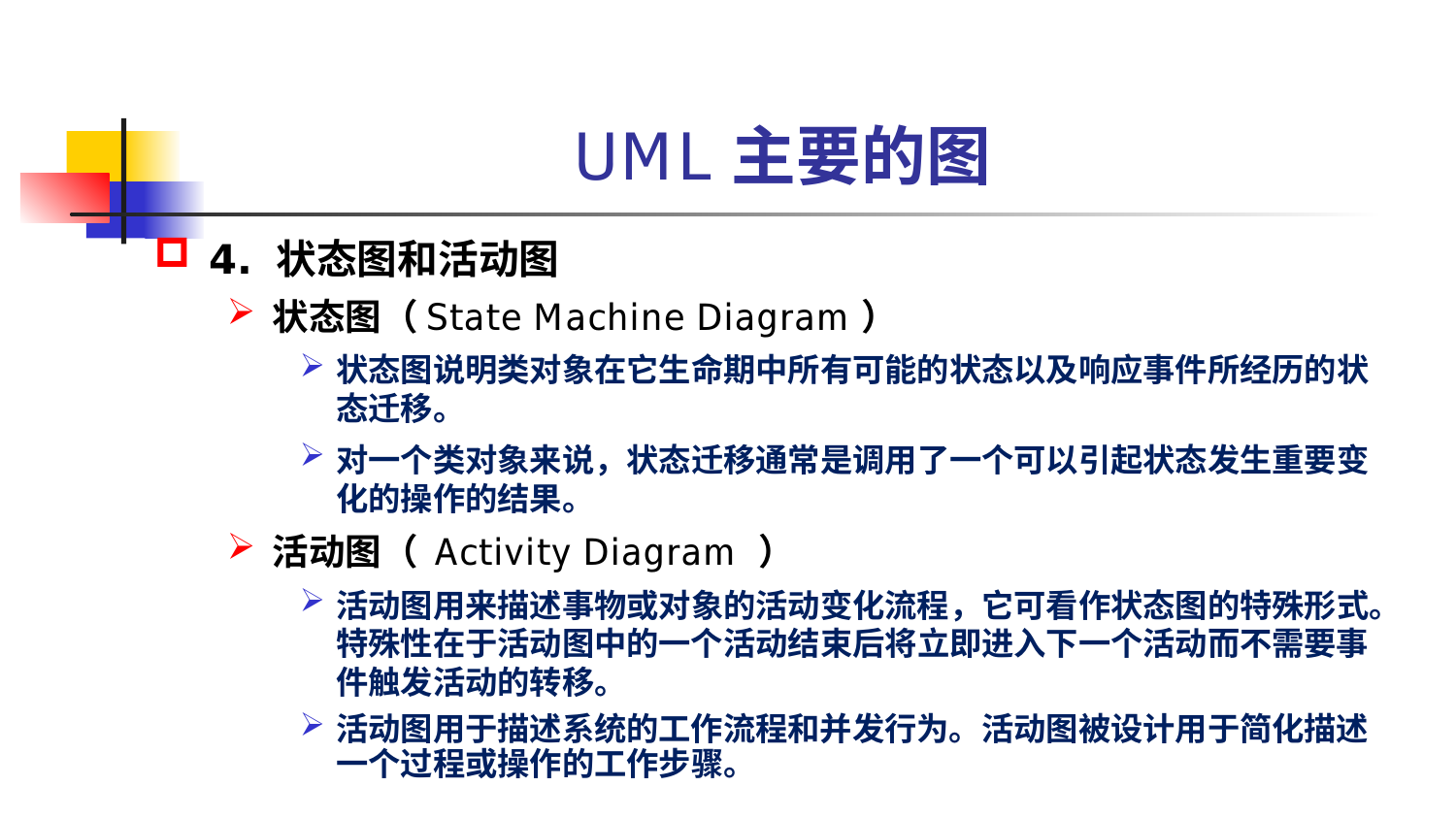

# UML主要的图
4. 状态图和活动图
状态图（State Machine Diagram）
状态图说明类对象在它生命期中所有可能的状态以及响应事件所经历的状态迁移。
对一个类对象来说，状态迁移通常是调用了一个可以引起状态发生重要变化的操作的结果。
活动图（ Activity Diagram ）
活动图用来描述事物或对象的活动变化流程，它可看作状态图的特殊形式。特殊性在于活动图中的一个活动结束后将立即进入下一个活动而不需要事件触发活动的转移。
活动图用于描述系统的工作流程和并发行为。活动图被设计用于简化描述一个过程或操作的工作步骤。